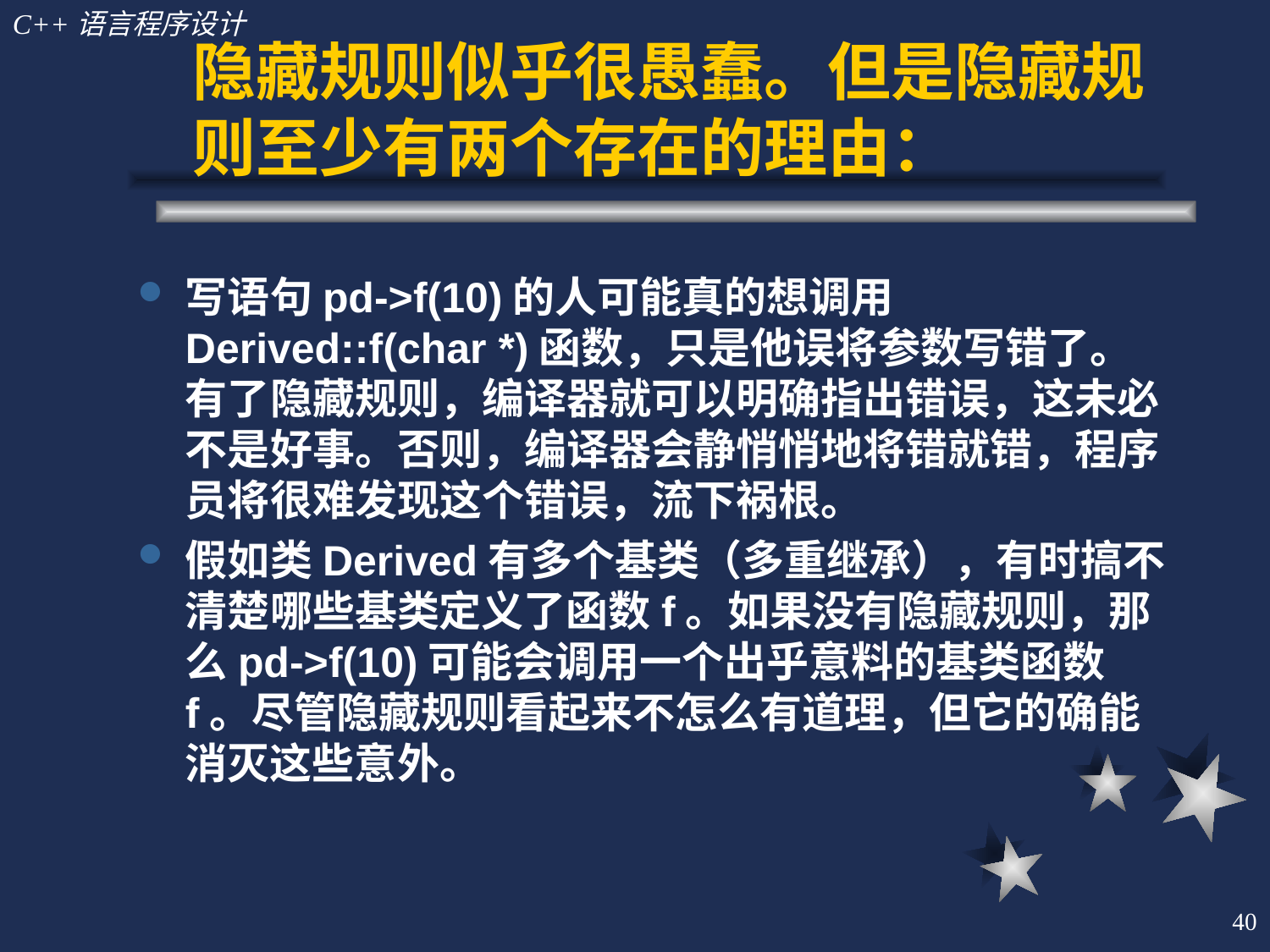

# 隐藏规则似乎很愚蠢。但是隐藏规则至少有两个存在的理由：
写语句pd->f(10)的人可能真的想调用Derived::f(char *)函数，只是他误将参数写错了。有了隐藏规则，编译器就可以明确指出错误，这未必不是好事。否则，编译器会静悄悄地将错就错，程序员将很难发现这个错误，流下祸根。
假如类Derived有多个基类（多重继承），有时搞不清楚哪些基类定义了函数f。如果没有隐藏规则，那么pd->f(10)可能会调用一个出乎意料的基类函数f。尽管隐藏规则看起来不怎么有道理，但它的确能消灭这些意外。
40